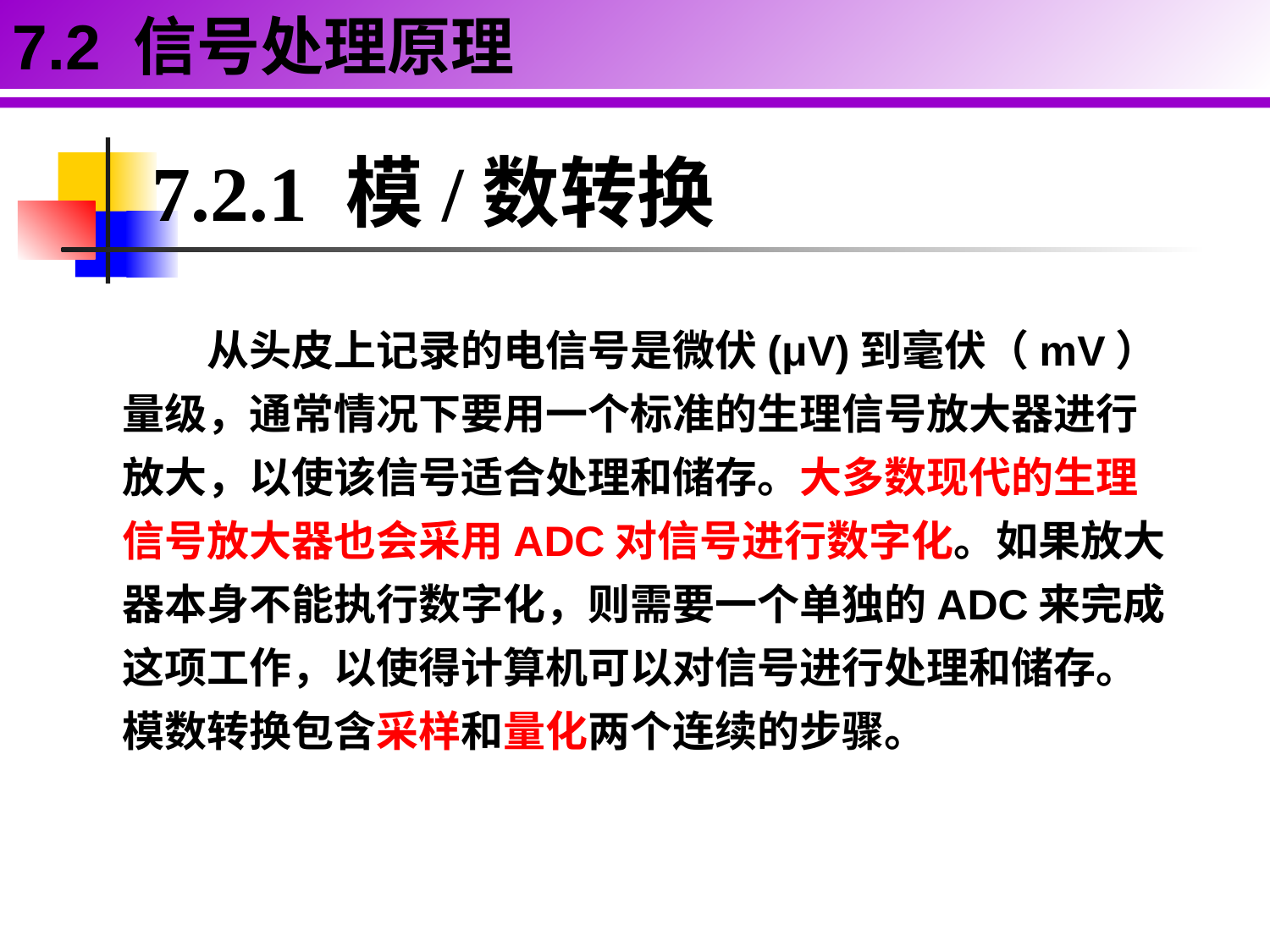

7.2 信号处理原理

7.2.1 模/数转换
从头皮上记录的电信号是微伏(μV)到毫伏（mV）量级，通常情况下要用一个标准的生理信号放大器进行放大，以使该信号适合处理和储存。大多数现代的生理信号放大器也会采用ADC对信号进行数字化。如果放大器本身不能执行数字化，则需要一个单独的ADC来完成这项工作，以使得计算机可以对信号进行处理和储存。模数转换包含采样和量化两个连续的步骤。